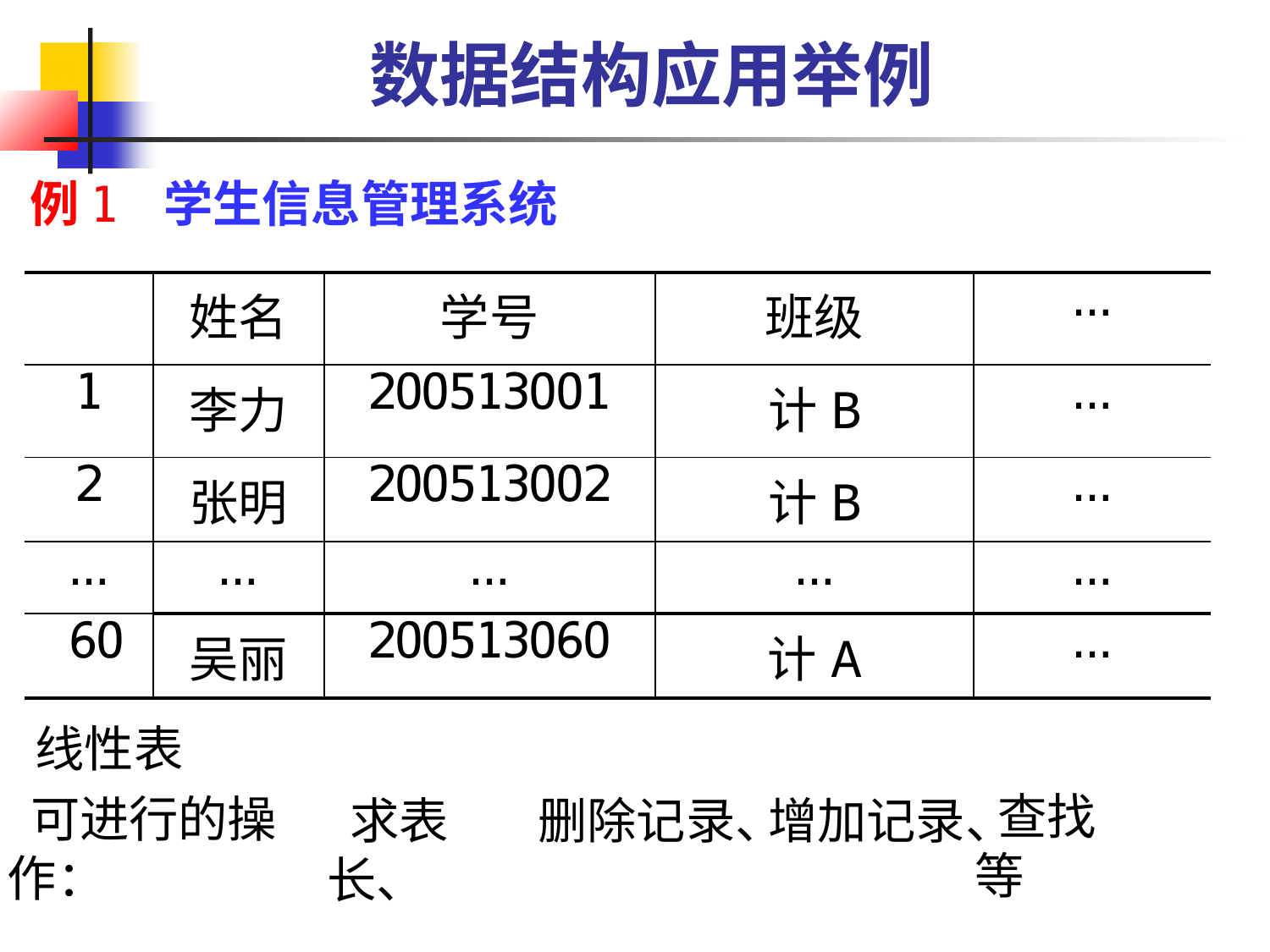

数据结构应用举例

例1  学生信息管理系统
|  | 姓名 | 学号 | 班级 | … |
| --- | --- | --- | --- | --- |
| 1 | 李力 | 200513001 | 计B | … |
| 2 | 张明 | 200513002 | 计B | … |
| … | … | … | … | … |
| 60 | 吴丽 | 200513060 | 计A | … |
 线性表
 可进行的操作：
 查找等
 求表长、
 删除记录、
 增加记录、